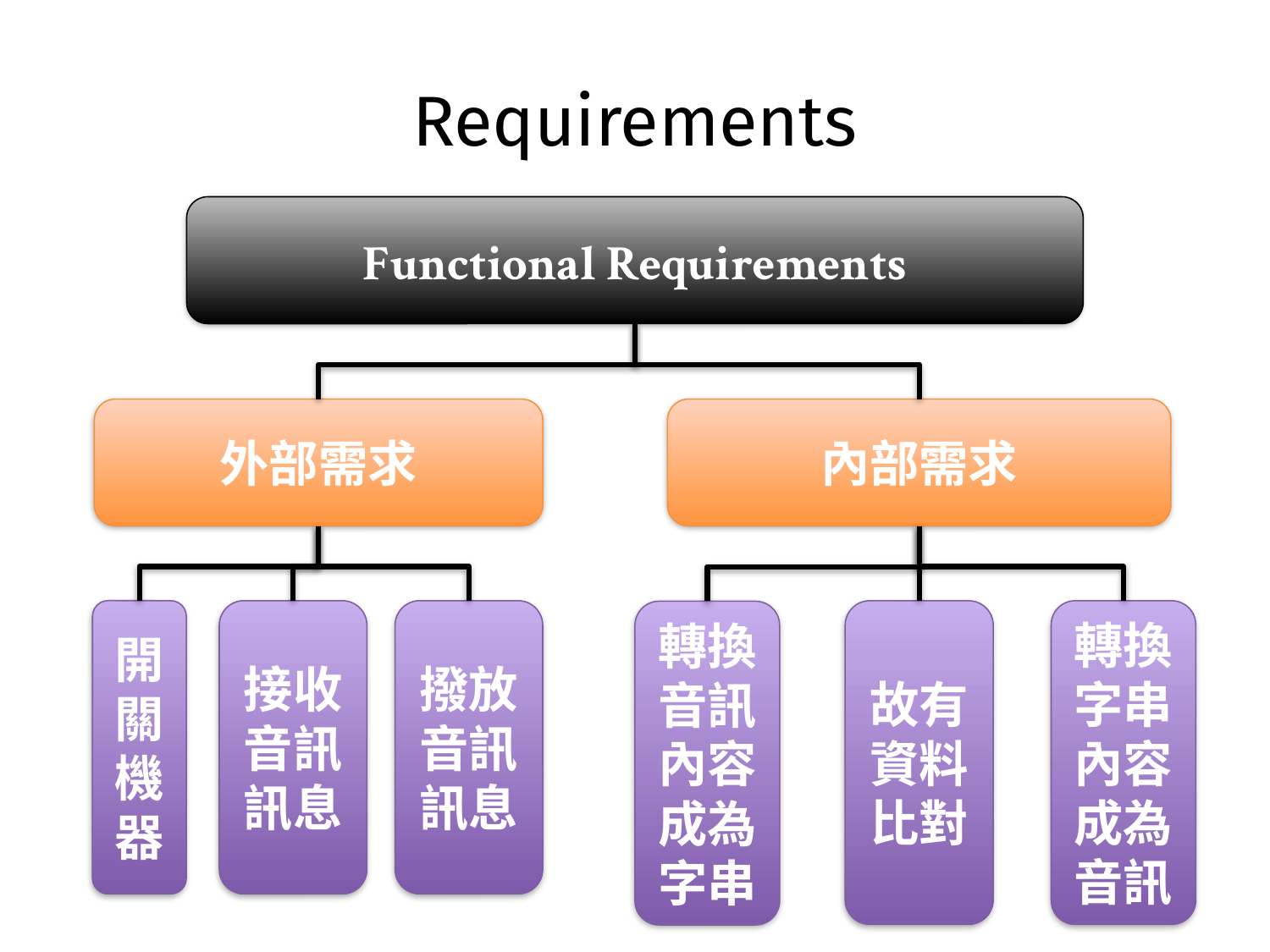

# Requirements
Functional Requirements
外部需求
內部需求
撥放音訊訊息
故有資料比對
開關機器
接收音訊訊息
轉換字串內容成為音訊
轉換音訊內容成為字串